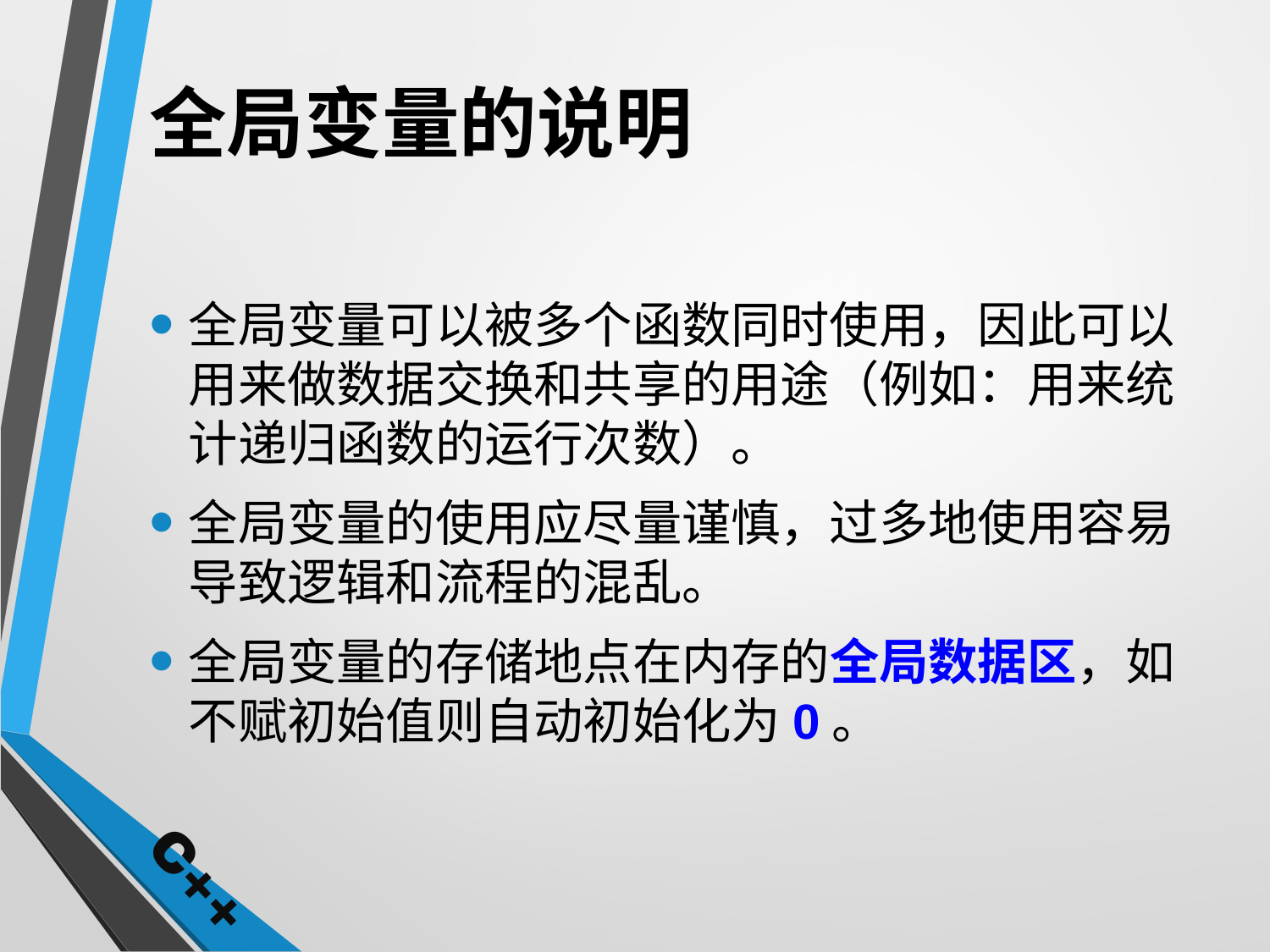

# 全局变量的说明
全局变量可以被多个函数同时使用，因此可以用来做数据交换和共享的用途（例如：用来统计递归函数的运行次数）。
全局变量的使用应尽量谨慎，过多地使用容易导致逻辑和流程的混乱。
全局变量的存储地点在内存的全局数据区，如不赋初始值则自动初始化为0。